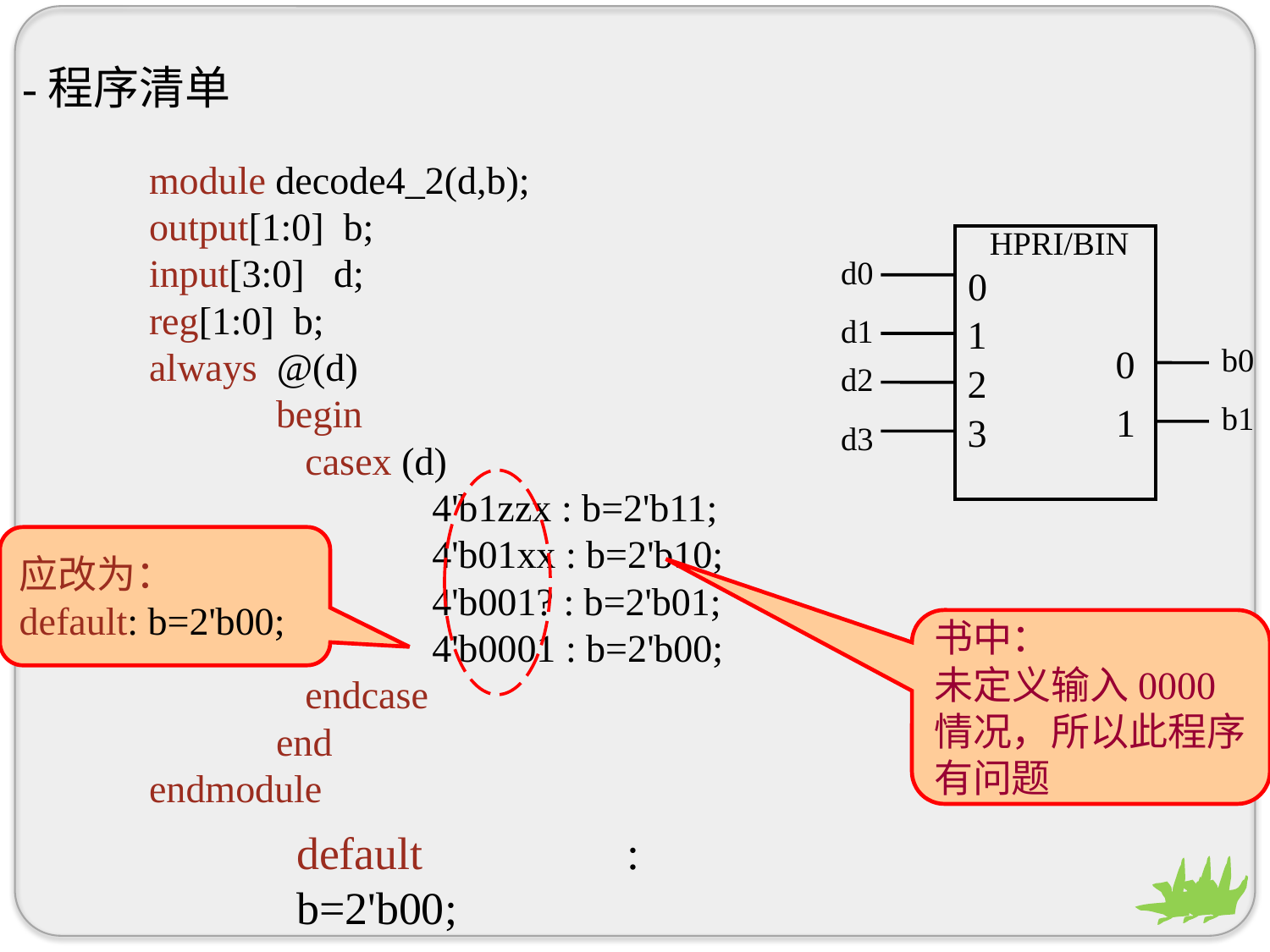

-程序清单
module decode4_2(d,b);
output[1:0]  b;
input[3:0]   d;
reg[1:0]  b;
always  @(d)
	begin
	   casex (d)
		   4'b1zzx : b=2'b11;
		   4'b01xx : b=2'b10;
		   4'b001? : b=2'b01;
		   4'b0001 : b=2'b00;
 	   endcase
	end
endmodule
HPRI/BIN

d0
0

d1
1

0
b0
d2
2

1
b1
3
d3

应改为：
default: b=2'b00;
书中：
未定义输入0000情况，所以此程序有问题
default   : b=2'b00;
47